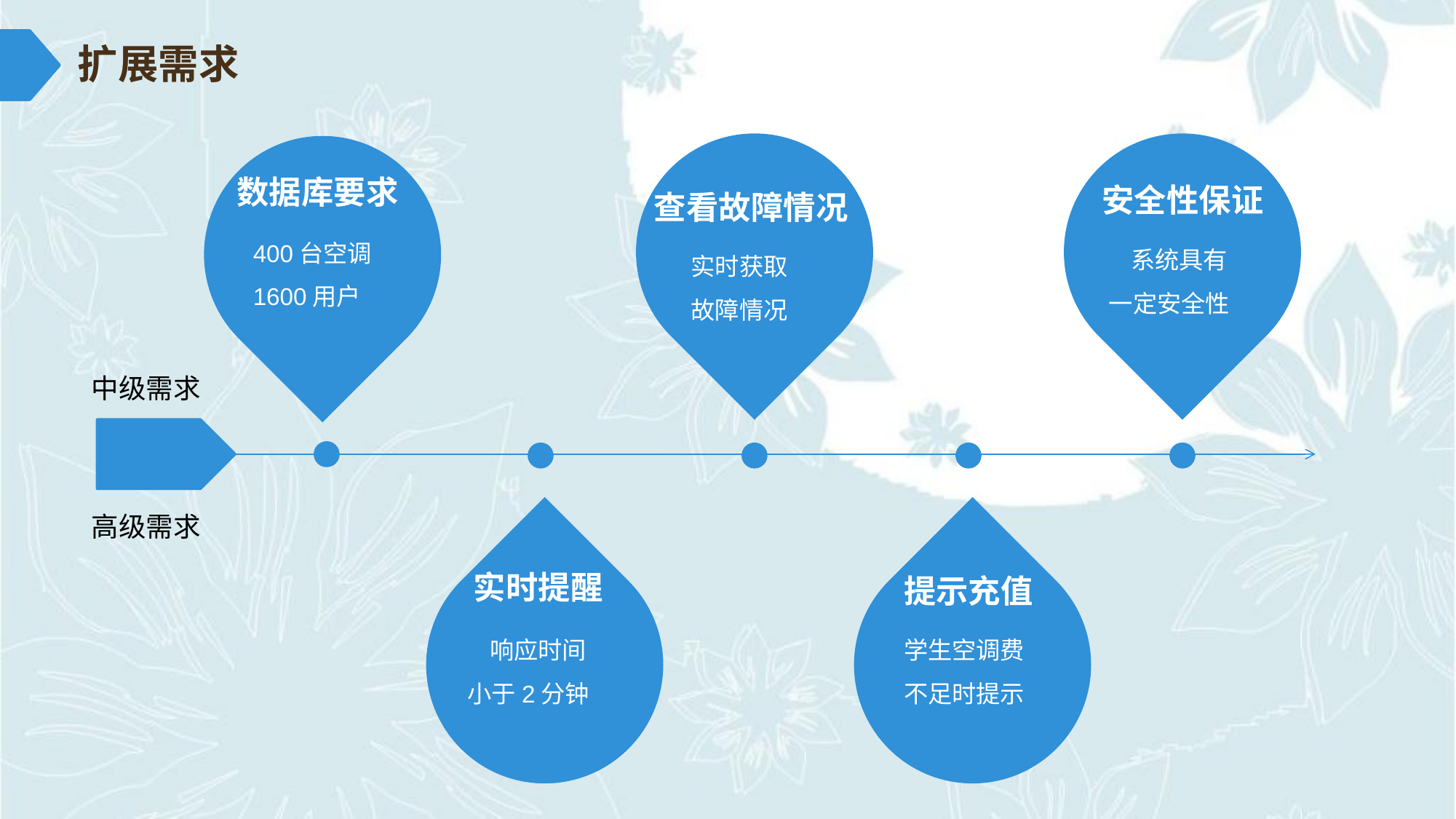

扩展需求

安全性保证
   系统具有
一定安全性

查看故障情况
实时获取
故障情况

数据库要求
400台空调
1600用户
中级需求

高级需求

实时提醒
   响应时间
小于2分钟

提示充值
学生空调费
不足时提示